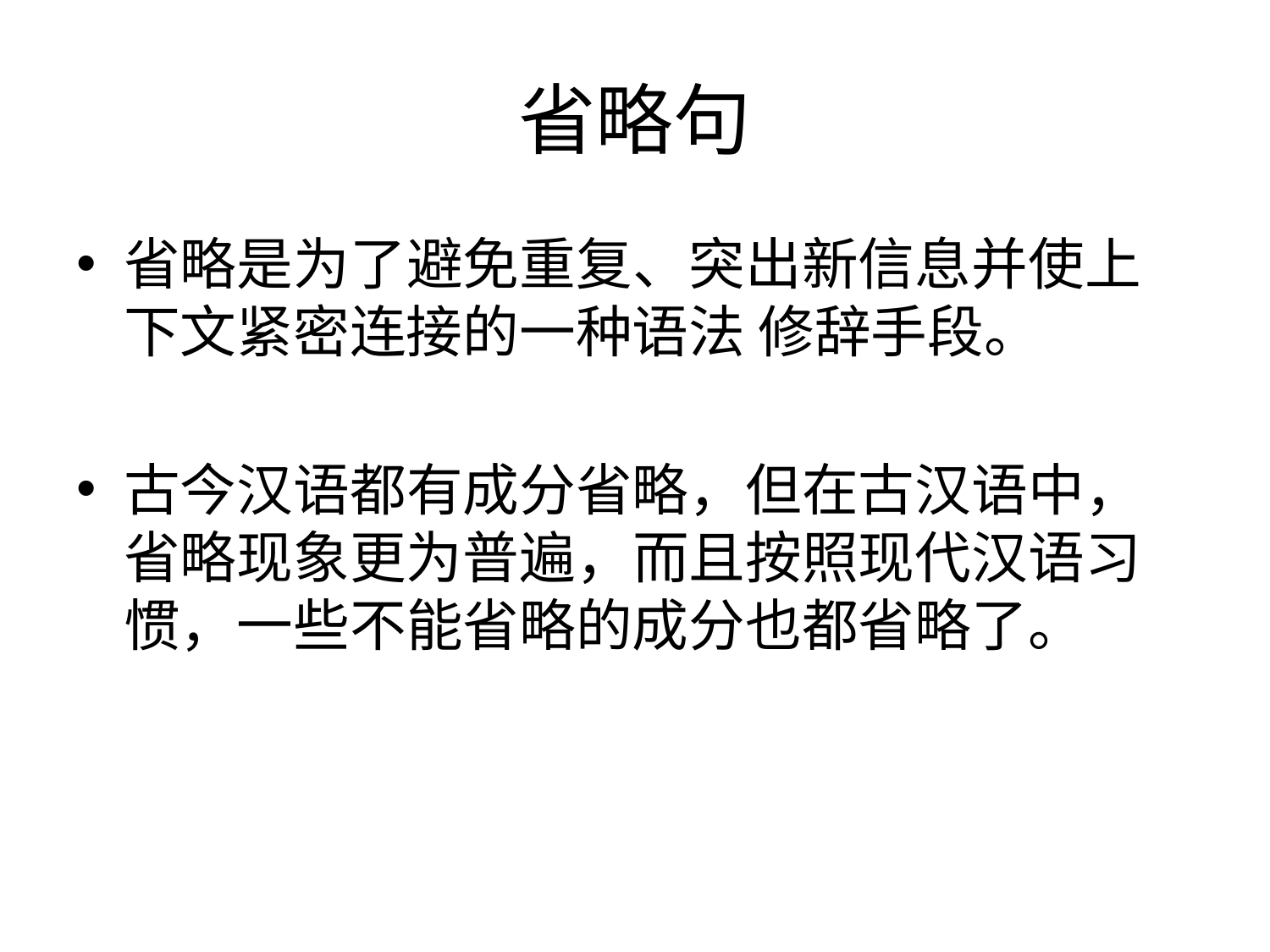

# 省略句
省略是为了避免重复、突出新信息并使上下文紧密连接的一种语法 修辞手段。

古今汉语都有成分省略，但在古汉语中，省略现象更为普遍，而且按照现代汉语习惯，一些不能省略的成分也都省略了。